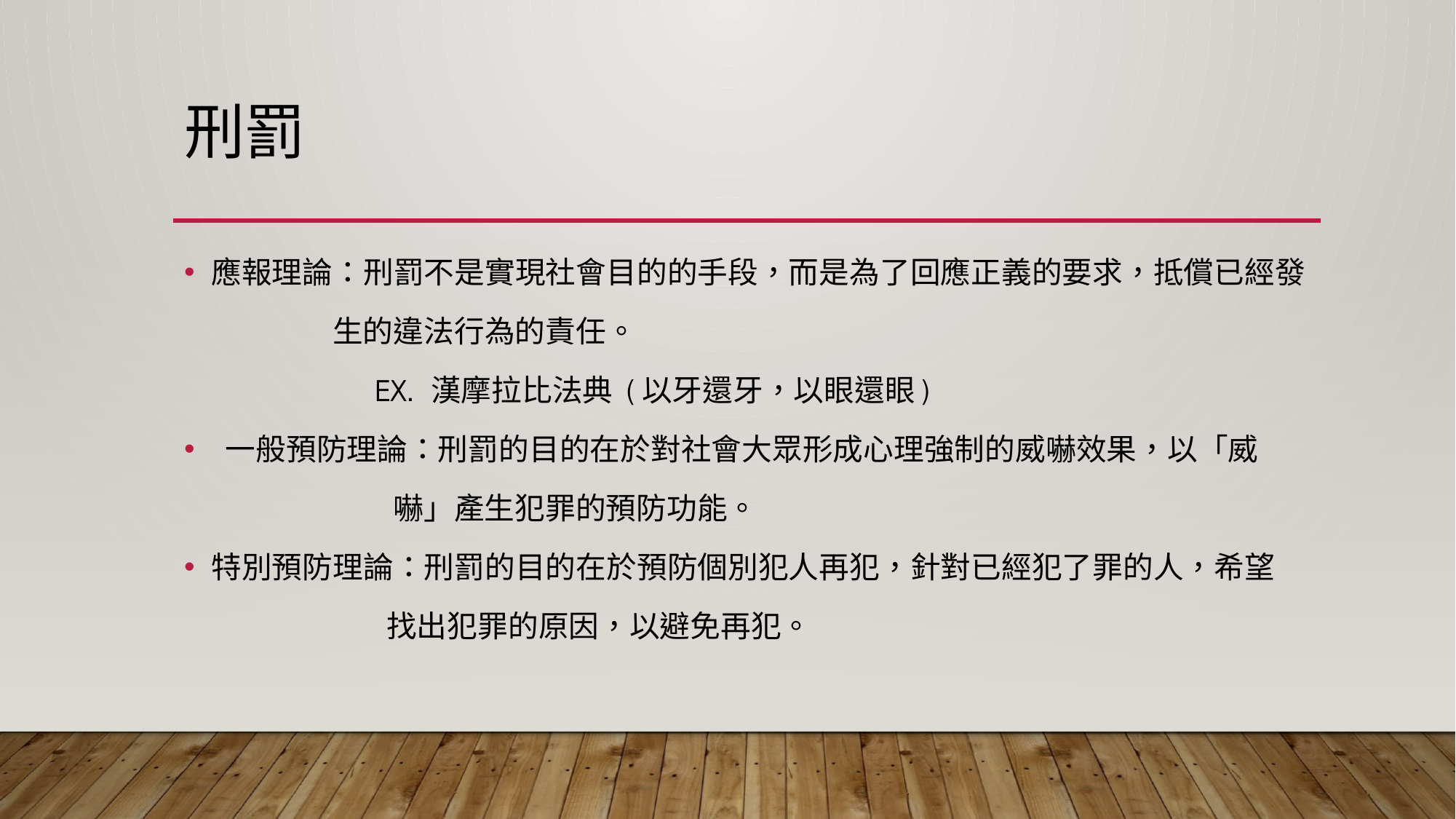

# 刑罰
應報理論：刑罰不是實現社會目的的手段，而是為了回應正義的要求，抵償已經發
                     生的違法行為的責任。
                     EX. 漢摩拉比法典 (以牙還牙，以眼還眼)
 一般預防理論：刑罰的目的在於對社會大眾形成心理強制的威嚇效果，以「威
                              嚇」產生犯罪的預防功能。
特別預防理論：刑罰的目的在於預防個別犯人再犯，針對已經犯了罪的人，希望
                             找出犯罪的原因，以避免再犯。